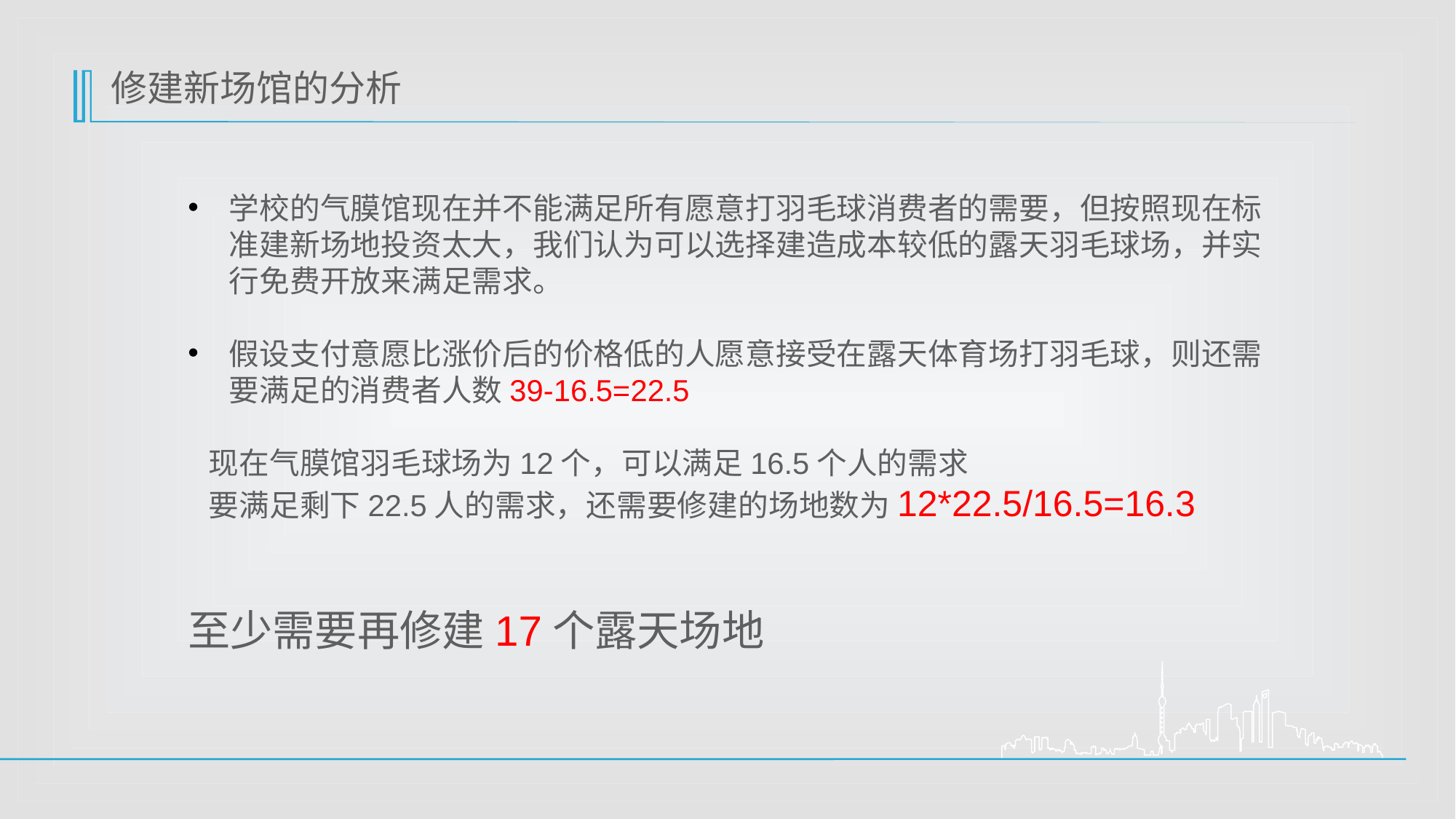

修建新场馆的分析

学校的气膜馆现在并不能满足所有愿意打羽毛球消费者的需要，但按照现在标准建新场地投资太大，我们认为可以选择建造成本较低的露天羽毛球场，并实行免费开放来满足需求。

假设支付意愿比涨价后的价格低的人愿意接受在露天体育场打羽毛球，则还需要满足的消费者人数39-16.5=22.5

  现在气膜馆羽毛球场为12个，可以满足16.5个人的需求
  要满足剩下22.5人的需求，还需要修建的场地数为12*22.5/16.5=16.3

至少需要再修建17个露天场地